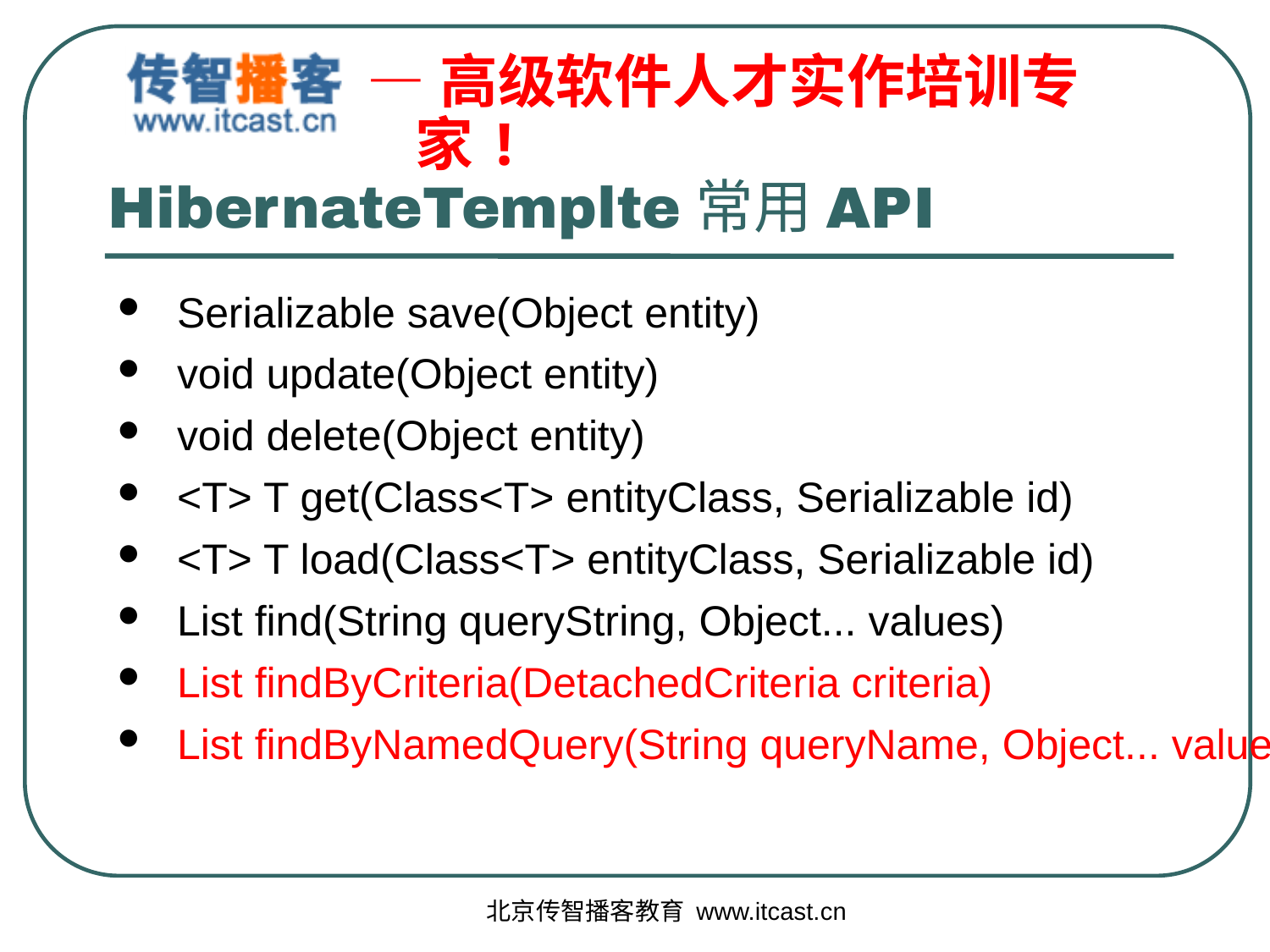

# HibernateTemplte常用API
 Serializable save(Object entity)
 void update(Object entity)
 void delete(Object entity)
 <T> T get(Class<T> entityClass, Serializable id)
 <T> T load(Class<T> entityClass, Serializable id)
 List find(String queryString, Object... values)
 List findByCriteria(DetachedCriteria criteria)
 List findByNamedQuery(String queryName, Object... values)

北京传智播客教育 www.itcast.cn